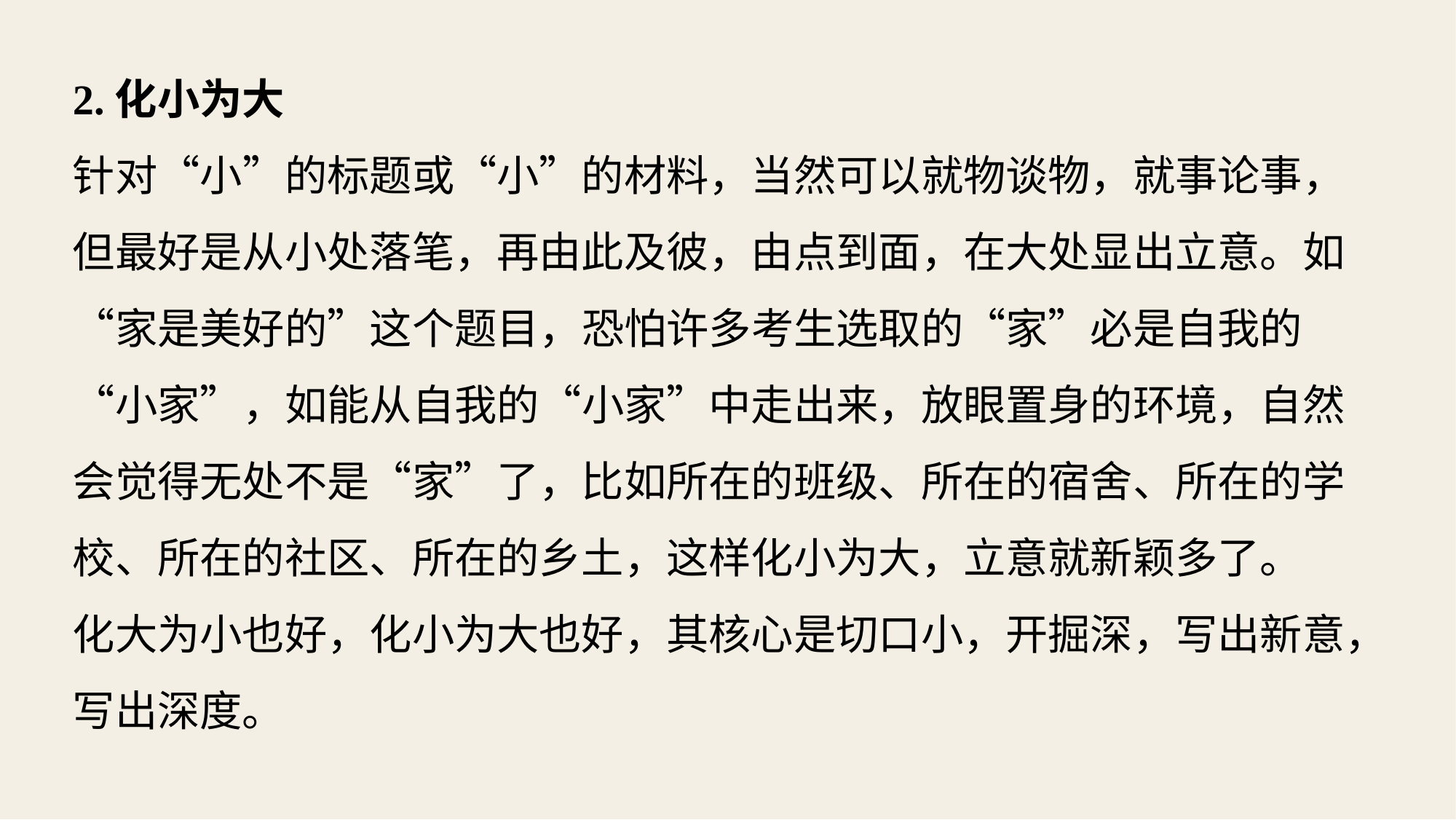

2.化小为大
针对“小”的标题或“小”的材料，当然可以就物谈物，就事论事，但最好是从小处落笔，再由此及彼，由点到面，在大处显出立意。如“家是美好的”这个题目，恐怕许多考生选取的“家”必是自我的“小家”，如能从自我的“小家”中走出来，放眼置身的环境，自然会觉得无处不是“家”了，比如所在的班级、所在的宿舍、所在的学校、所在的社区、所在的乡土，这样化小为大，立意就新颖多了。
化大为小也好，化小为大也好，其核心是切口小，开掘深，写出新意，写出深度。